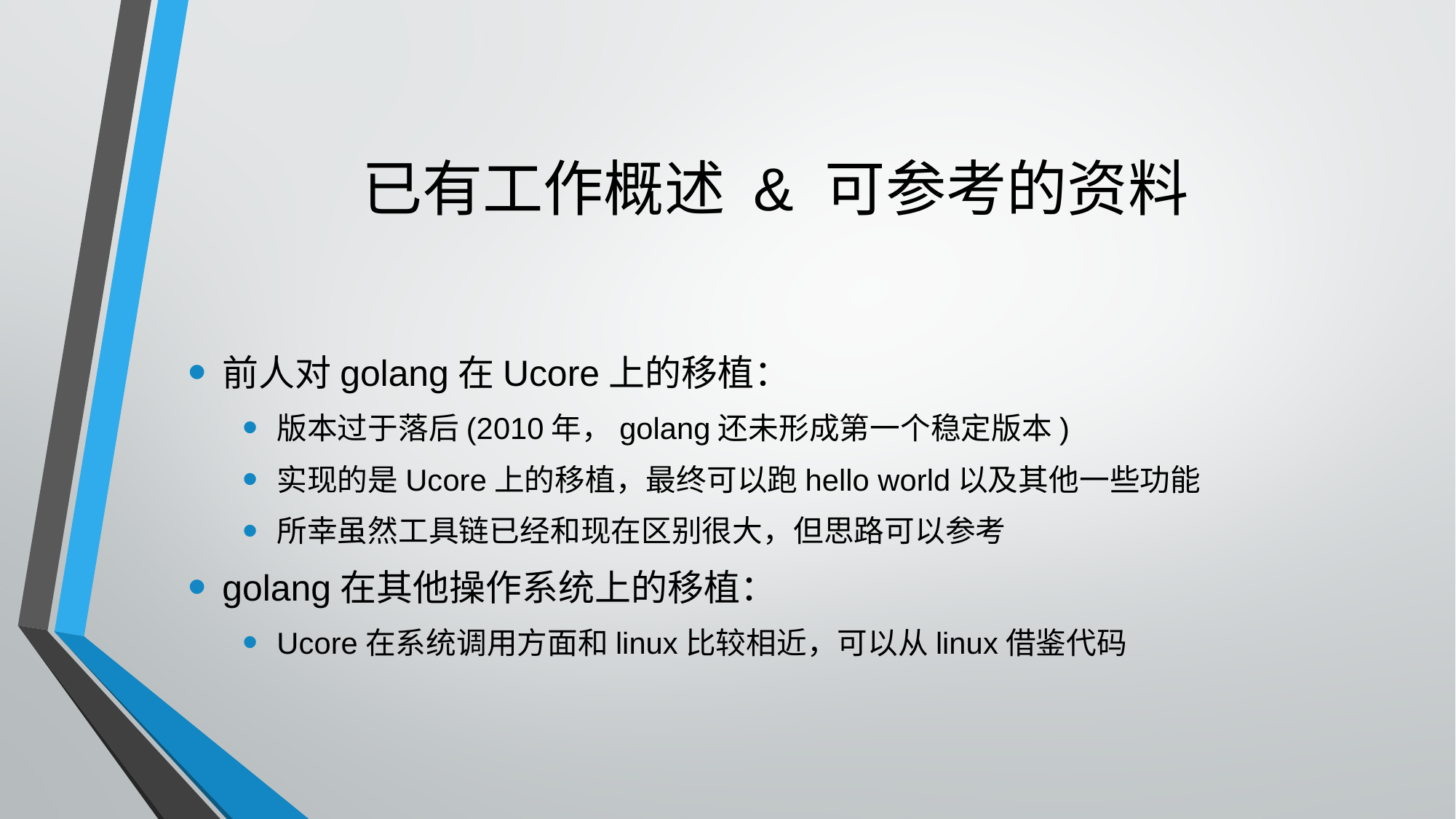

# 已有工作概述 & 可参考的资料
前人对golang在Ucore上的移植：
版本过于落后(2010年，golang还未形成第一个稳定版本)
实现的是Ucore上的移植，最终可以跑hello world以及其他一些功能
所幸虽然工具链已经和现在区别很大，但思路可以参考
golang在其他操作系统上的移植：
Ucore在系统调用方面和linux比较相近，可以从linux借鉴代码